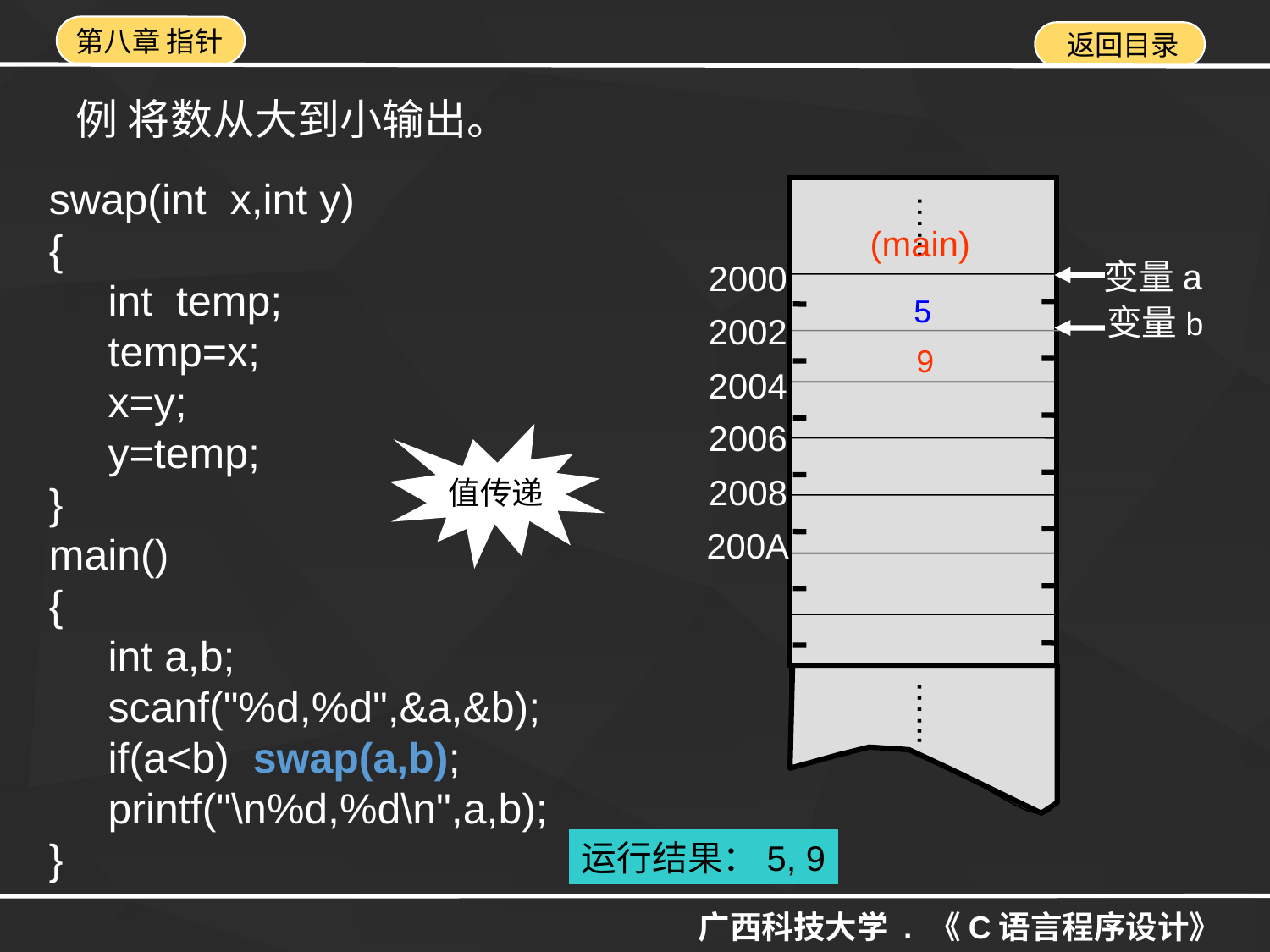

例 将数从大到小输出。

swap(int  x,int y)
{
     int  temp;
     temp=x;
     x=y;
     y=temp;
}
main()
{
     int a,b;
     scanf("%d,%d",&a,&b);
     if(a<b)  swap(a,b);
     printf("\n%d,%d\n",a,b);
}

…...
2000

2002

2004

2006

2008

200A

…...

(main)
变量a

  变量b

5
9
值传递

运行结果：5, 9